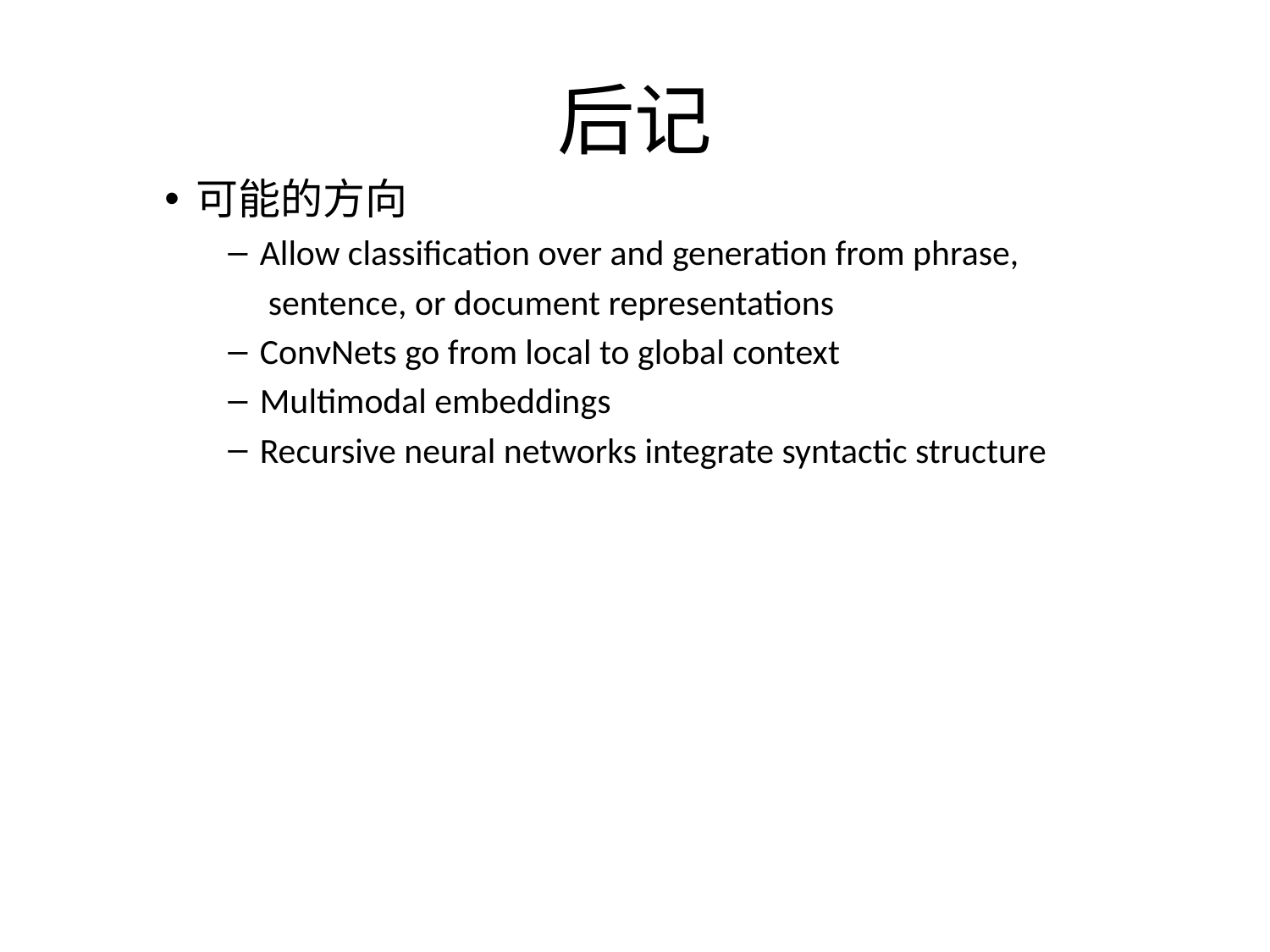

# 后记
可能的方向
Allow classification over and generation from phrase,
     sentence, or document representations
ConvNets go from local to global context
Multimodal embeddings
Recursive neural networks integrate syntactic structure